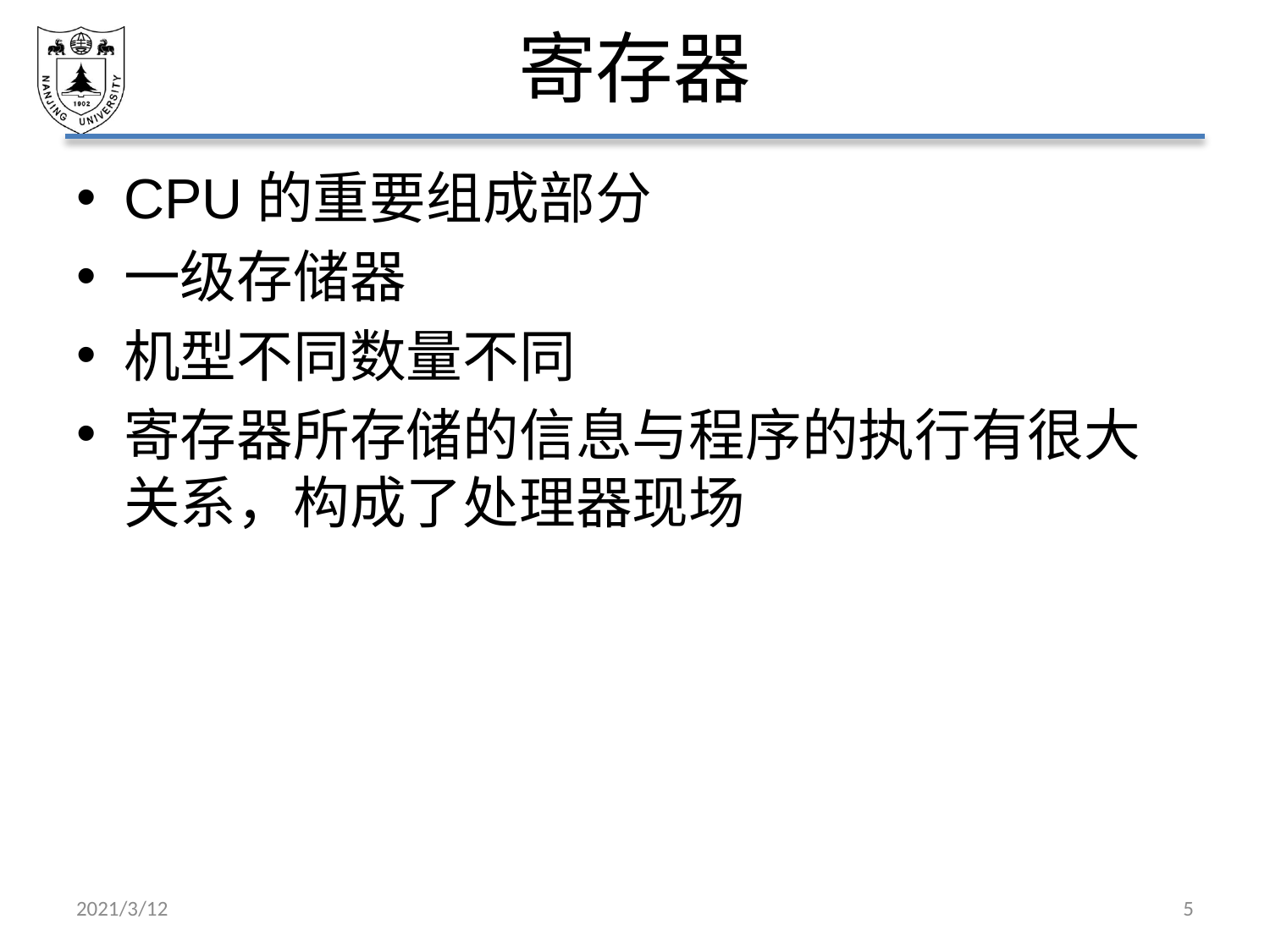

# 寄存器
CPU的重要组成部分
一级存储器
机型不同数量不同
寄存器所存储的信息与程序的执行有很大关系，构成了处理器现场

2021/3/12
5